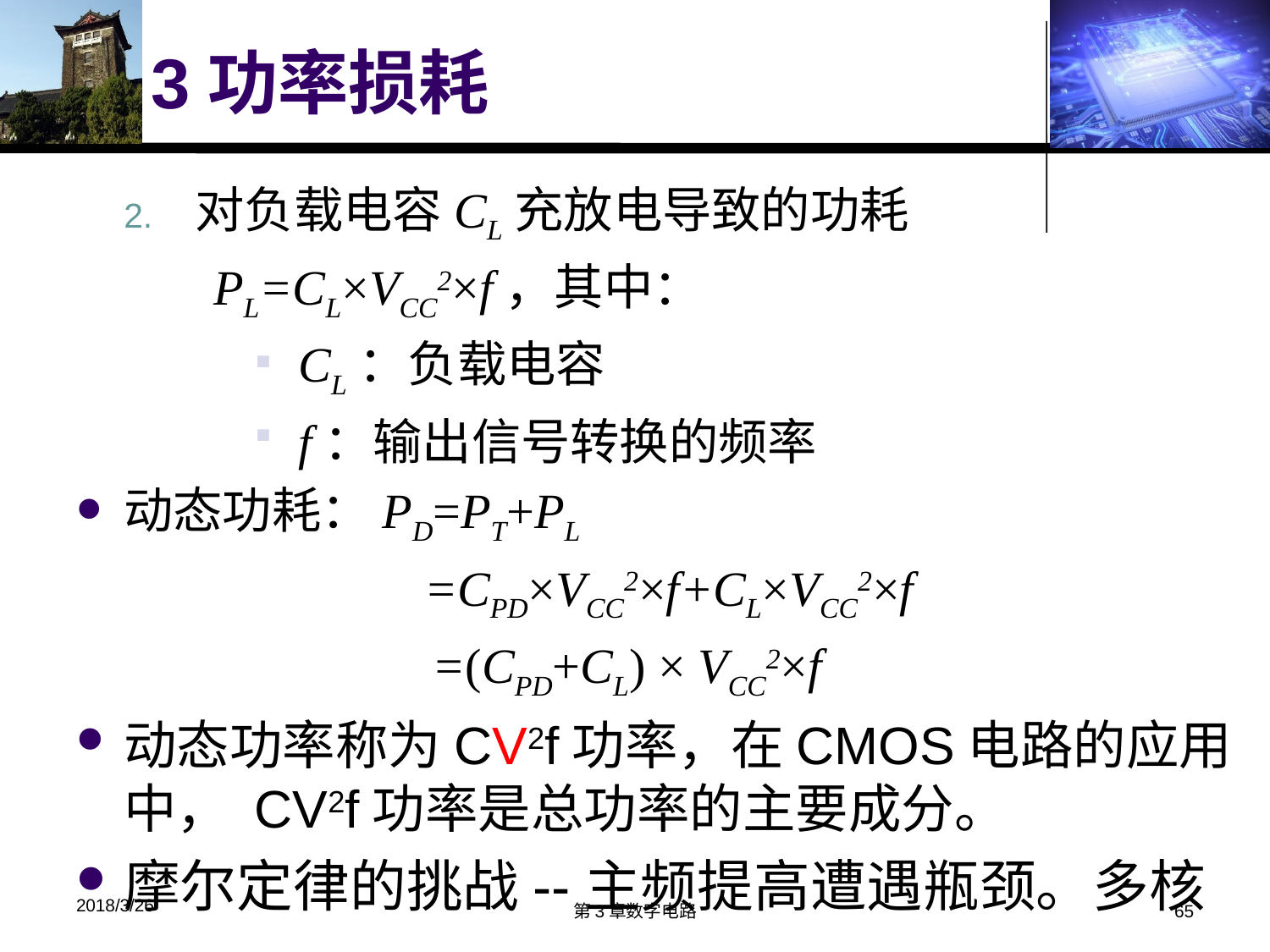

# 3功率损耗
对负载电容CL充放电导致的功耗
PL=CL×VCC2×f，其中：
CL：负载电容
f：输出信号转换的频率
动态功耗：PD=PT+PL
                              =CPD×VCC2×f+CL×VCC2×f
                             =(CPD+CL) × VCC2×f
动态功率称为CV2f功率，在CMOS电路的应用中， CV2f功率是总功率的主要成分。
摩尔定律的挑战--主频提高遭遇瓶颈。多核
2018/3/26
第3章数字电路
65